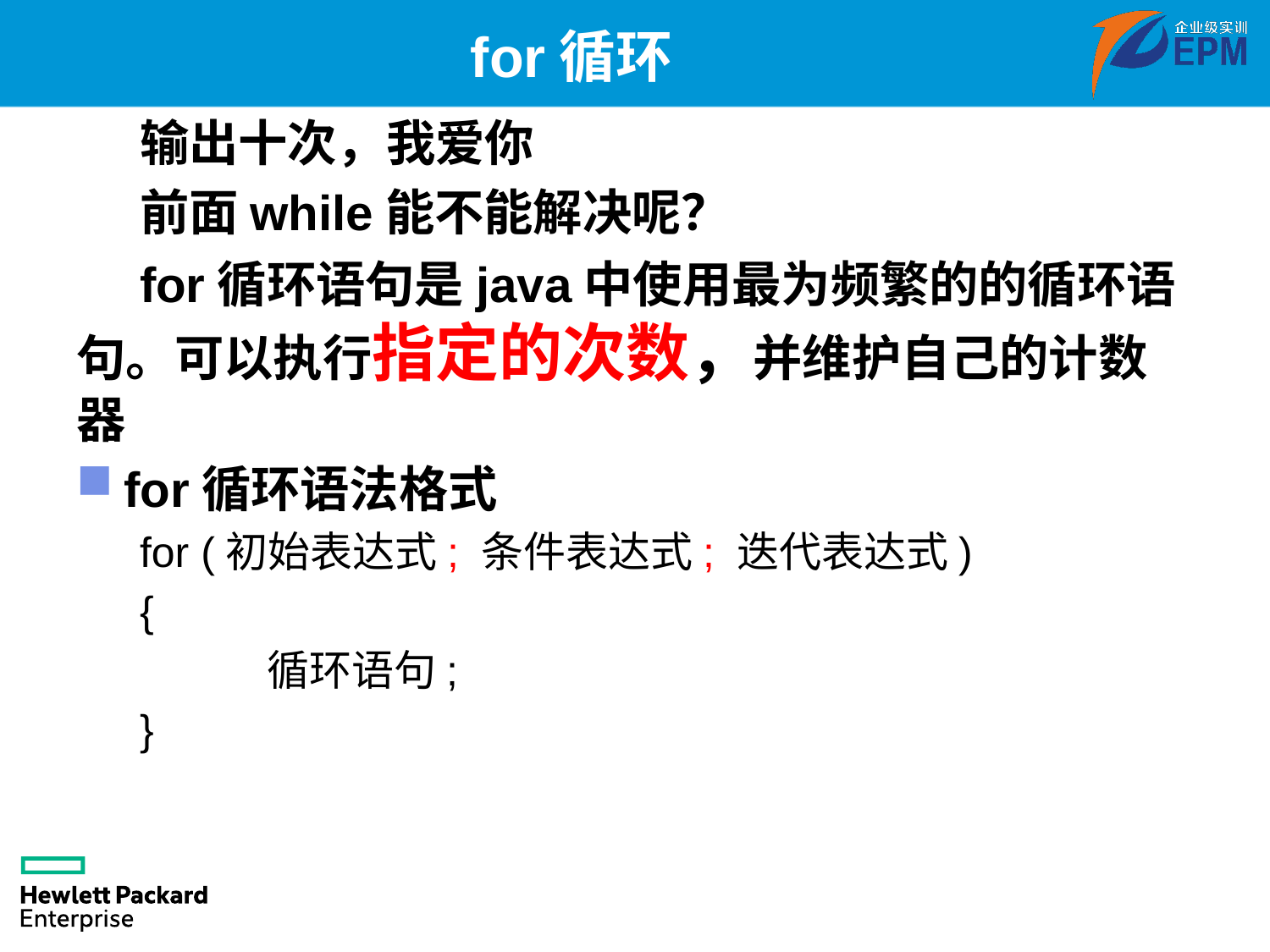

# for循环
输出十次，我爱你
前面while能不能解决呢？
for循环语句是java中使用最为频繁的的循环语句。可以执行指定的次数，并维护自己的计数器
for循环语法格式
for (初始表达式; 条件表达式; 迭代表达式)
{
	循环语句;
}